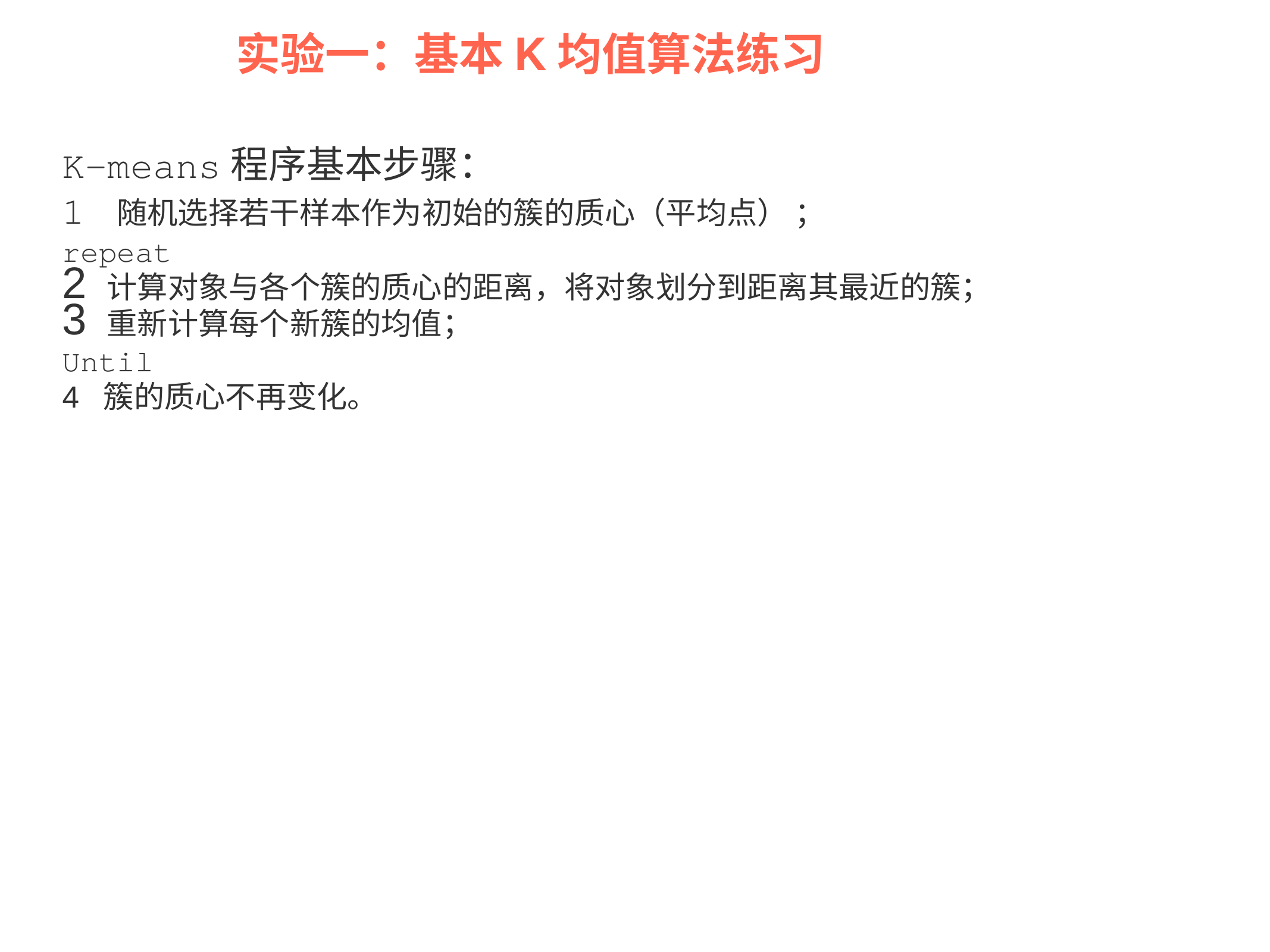

实验一：基本K均值算法练习
K-means程序基本步骤：
1 随机选择若干样本作为初始的簇的质心（平均点） ；
repeat
计算对象与各个簇的质心的距离，将对象划分到距离其最近的簇；
重新计算每个新簇的均值；
Until
4  簇的质心不再变化。